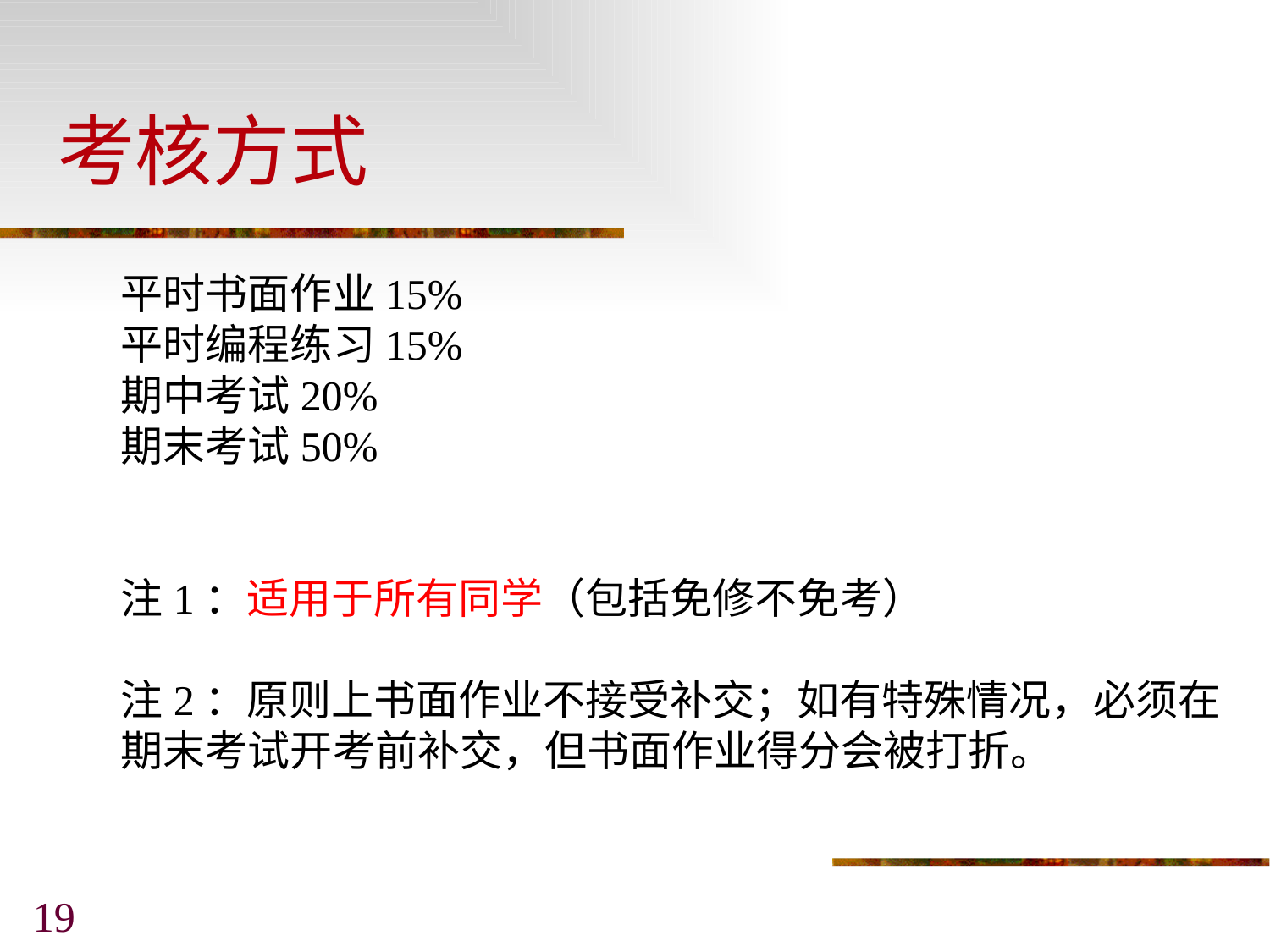

# 考核方式
平时书面作业15%
平时编程练习15%
期中考试20%
期末考试50%

注1：适用于所有同学（包括免修不免考）

注2：原则上书面作业不接受补交；如有特殊情况，必须在期末考试开考前补交，但书面作业得分会被打折。
19